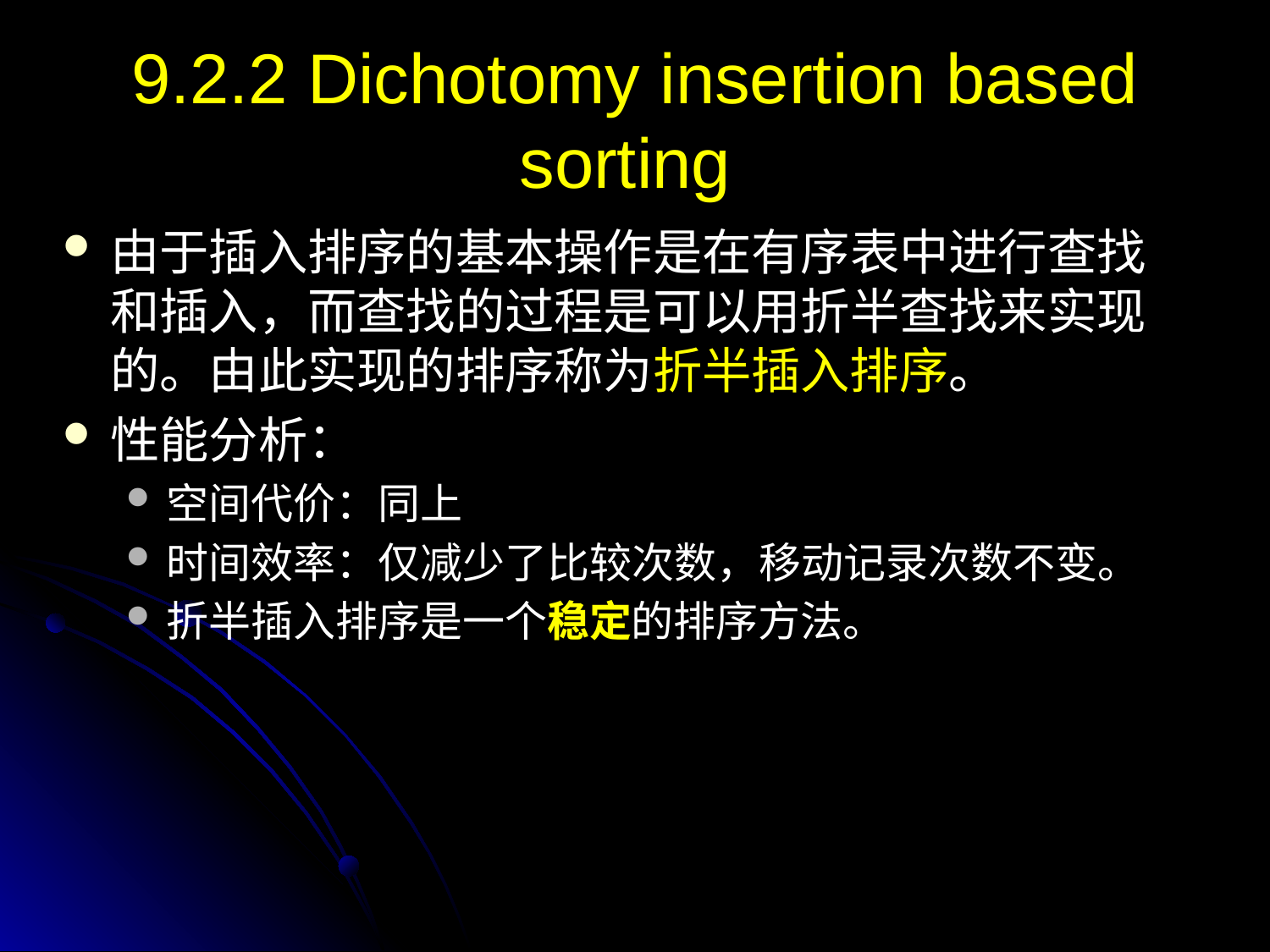

# 9.2.2 Dichotomy insertion based sorting

由于插入排序的基本操作是在有序表中进行查找和插入，而查找的过程是可以用折半查找来实现的。由此实现的排序称为折半插入排序。
性能分析：
空间代价：同上
时间效率：仅减少了比较次数，移动记录次数不变。
折半插入排序是一个稳定的排序方法。